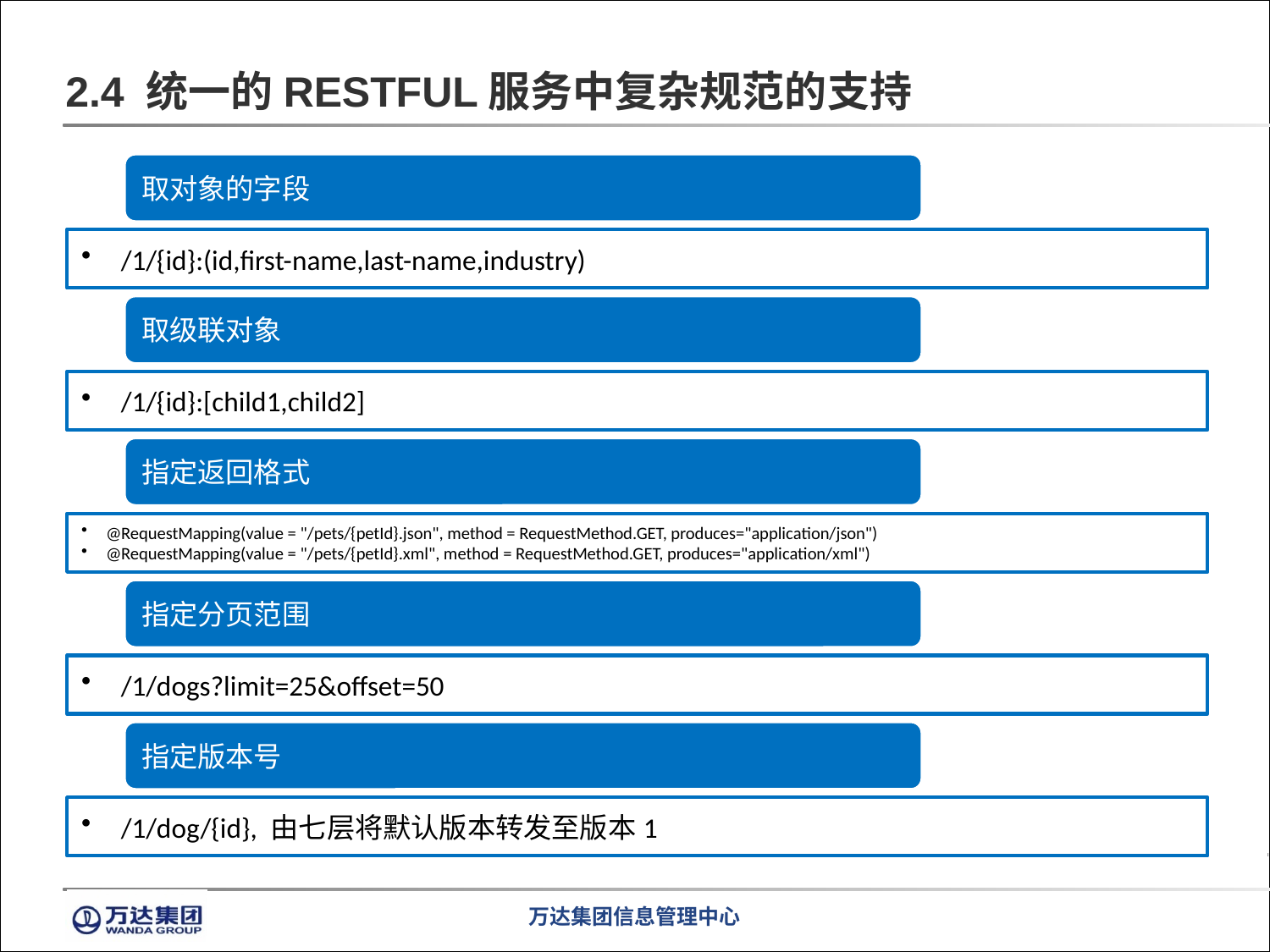

# 2.4 统一的RESTFUL服务中复杂规范的支持
取对象的字段
取级联对象
指定返回格式
指定分页范围
/1/{id}:(id,first-name,last-name,industry)
/1/{id}:[child1,child2]
@RequestMapping(value = "/pets/{petId}.json", method = RequestMethod.GET, produces="application/json")
/1/dogs?limit=25&offset=50
指定版本号
/1/dog/{id}, 由七层将默认版本转发至版本1
@RequestMapping(value = "/pets/{petId}.xml", method = RequestMethod.GET, produces="application/xml")